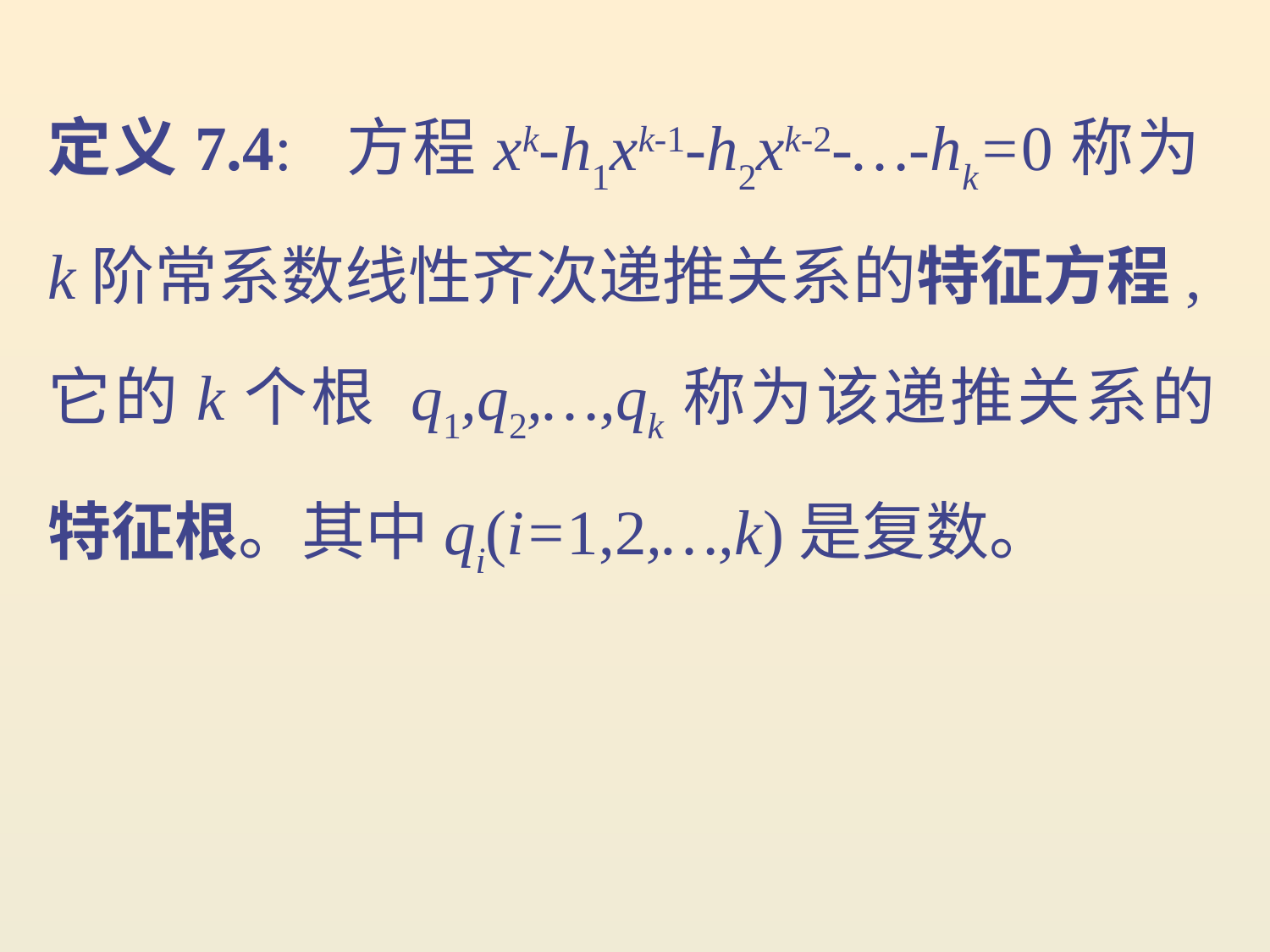

定义7.4:  方程xk-h1xk-1-h2xk-2-…-hk=0称为k阶常系数线性齐次递推关系的特征方程,它的k个根 q1,q2,…,qk称为该递推关系的特征根。其中qi(i=1,2,…,k)是复数。